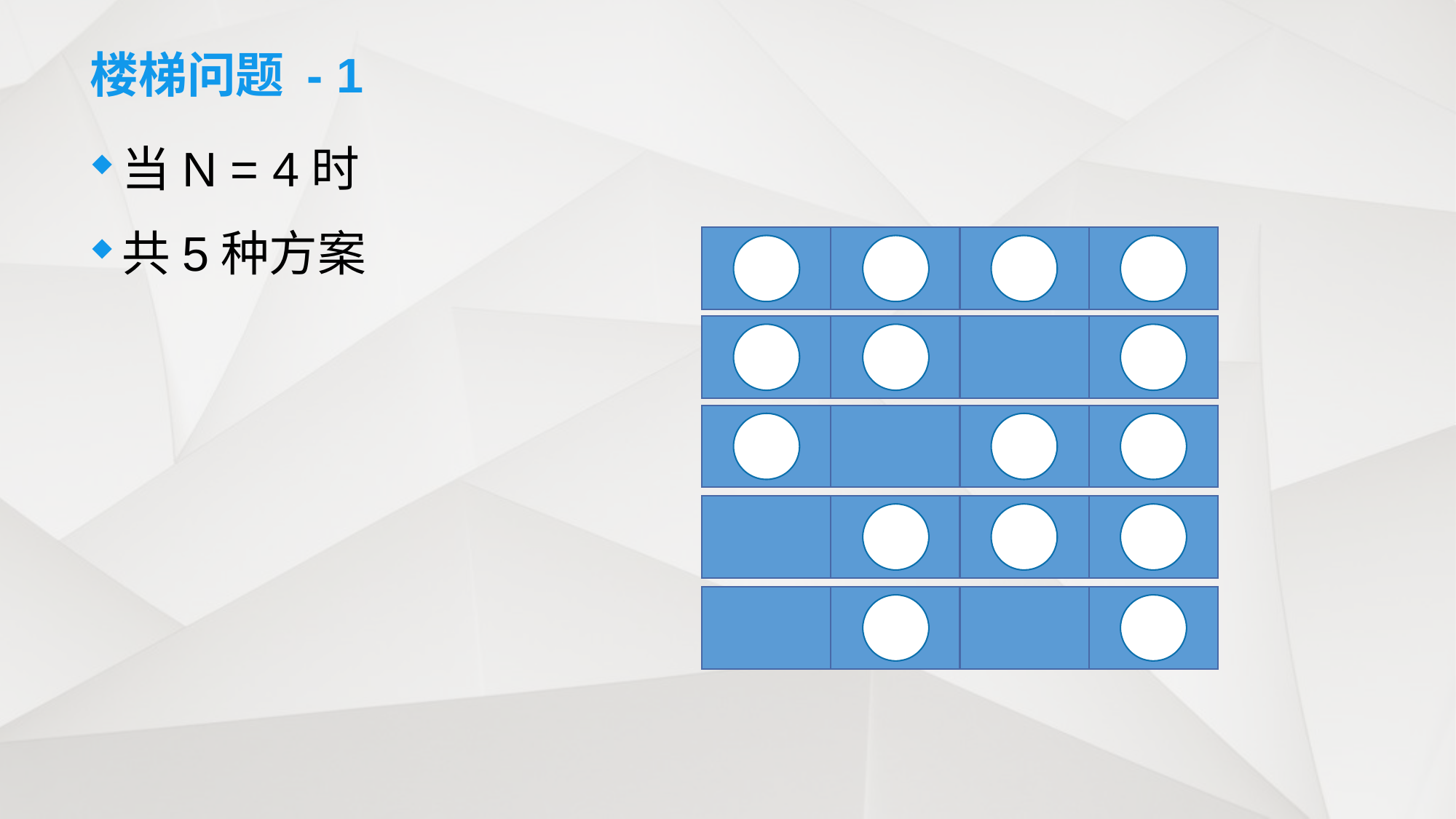

# 楼梯问题 - 1
当N = 4时
共5种方案